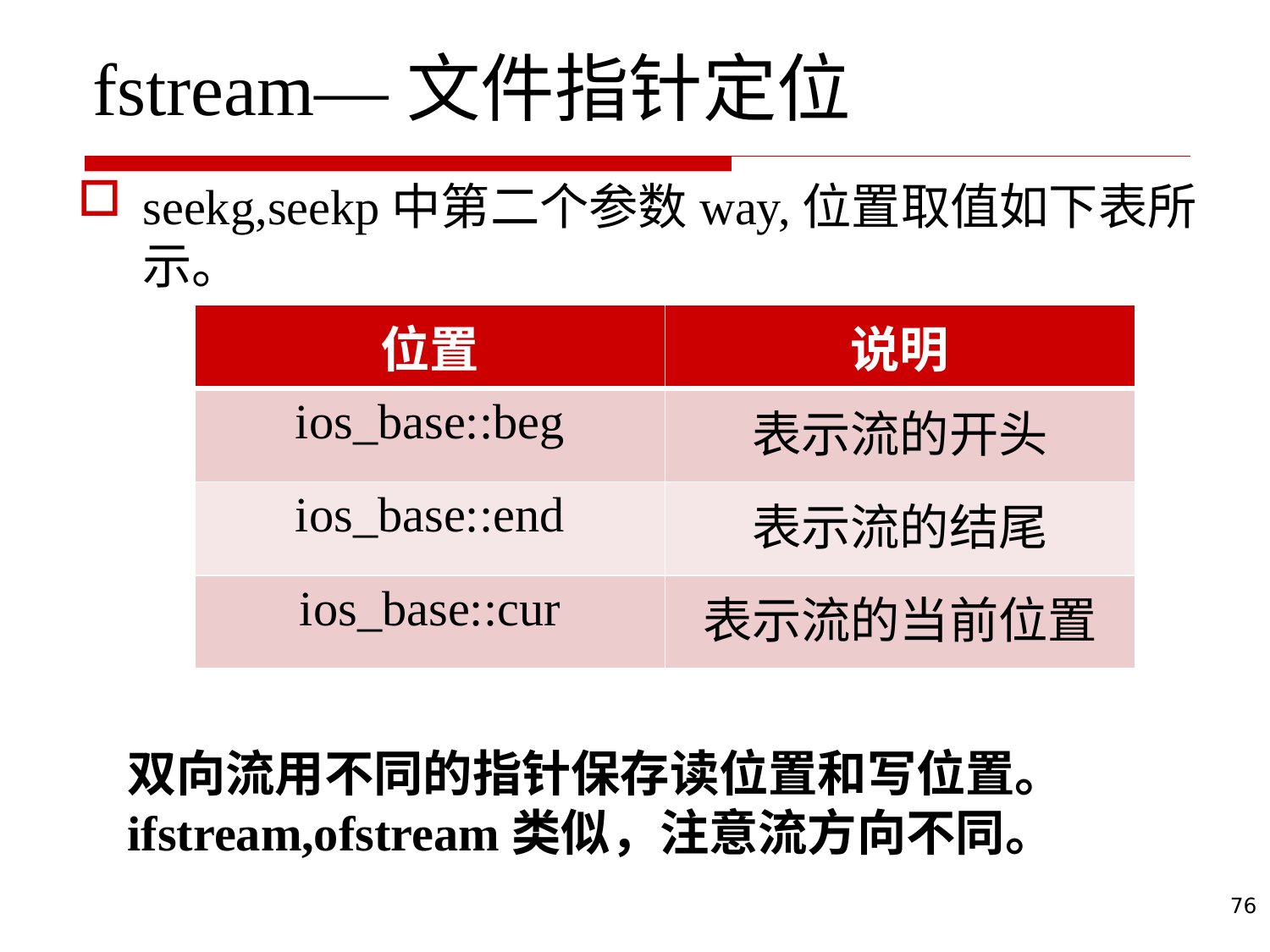

# fstream—文件指针定位
seekg,seekp中第二个参数way,位置取值如下表所示。

| 位置 | 说明 |
| --- | --- |
| ios\_base::beg | 表示流的开头 |
| ios\_base::end | 表示流的结尾 |
| ios\_base::cur | 表示流的当前位置 |
双向流用不同的指针保存读位置和写位置。
ifstream,ofstream类似，注意流方向不同。
76